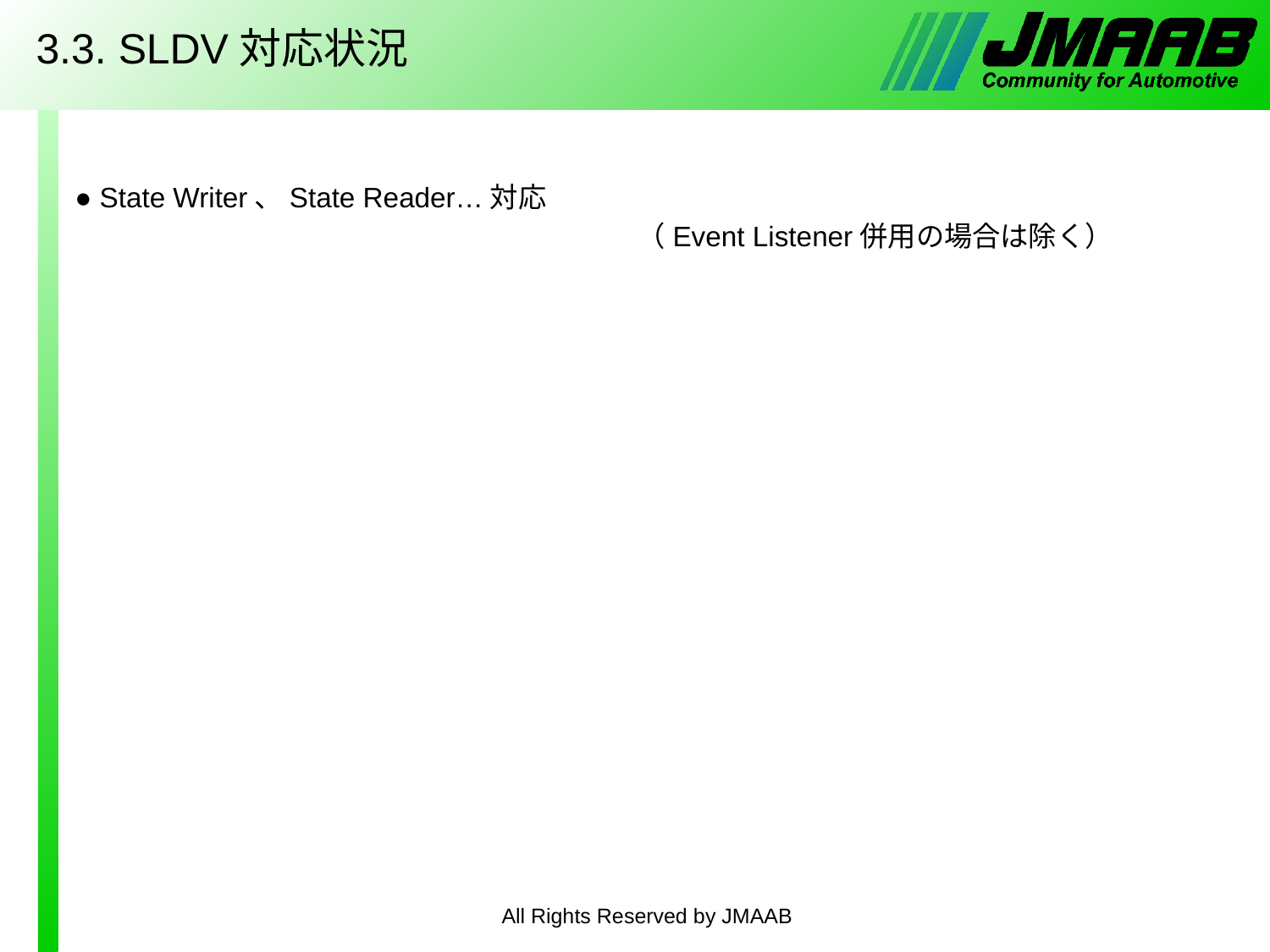

# 3.3. SLDV対応状況
● State Writer、State Reader…対応
　　　　　　　　　　　　　　　　　　　　（Event Listener併用の場合は除く）